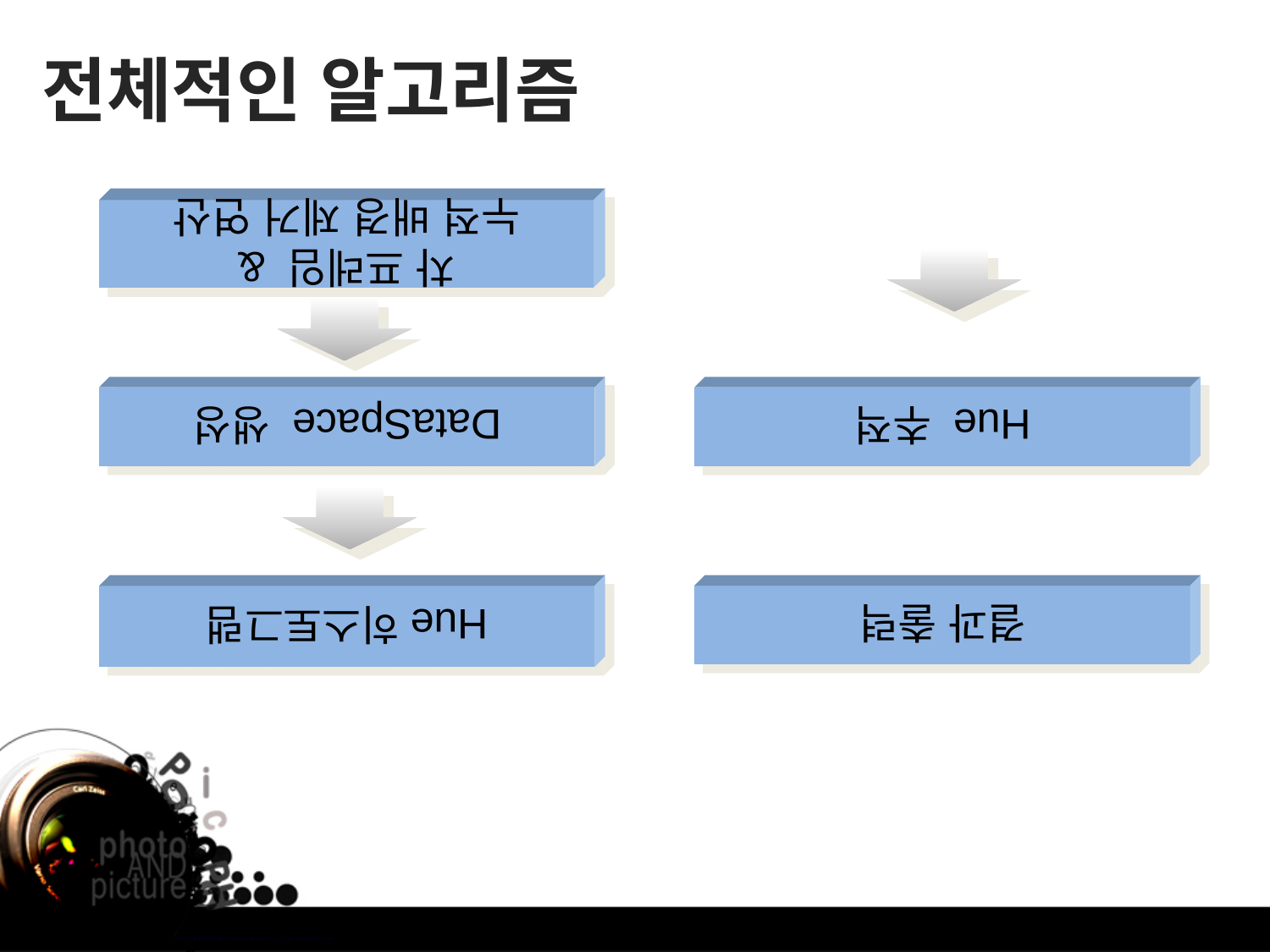

차 프레임 &
누적 배경 제거 연산
전체적인 알고리즘
DataSpace 생성
Hue 추적

결과 출력
Hue히스토그램